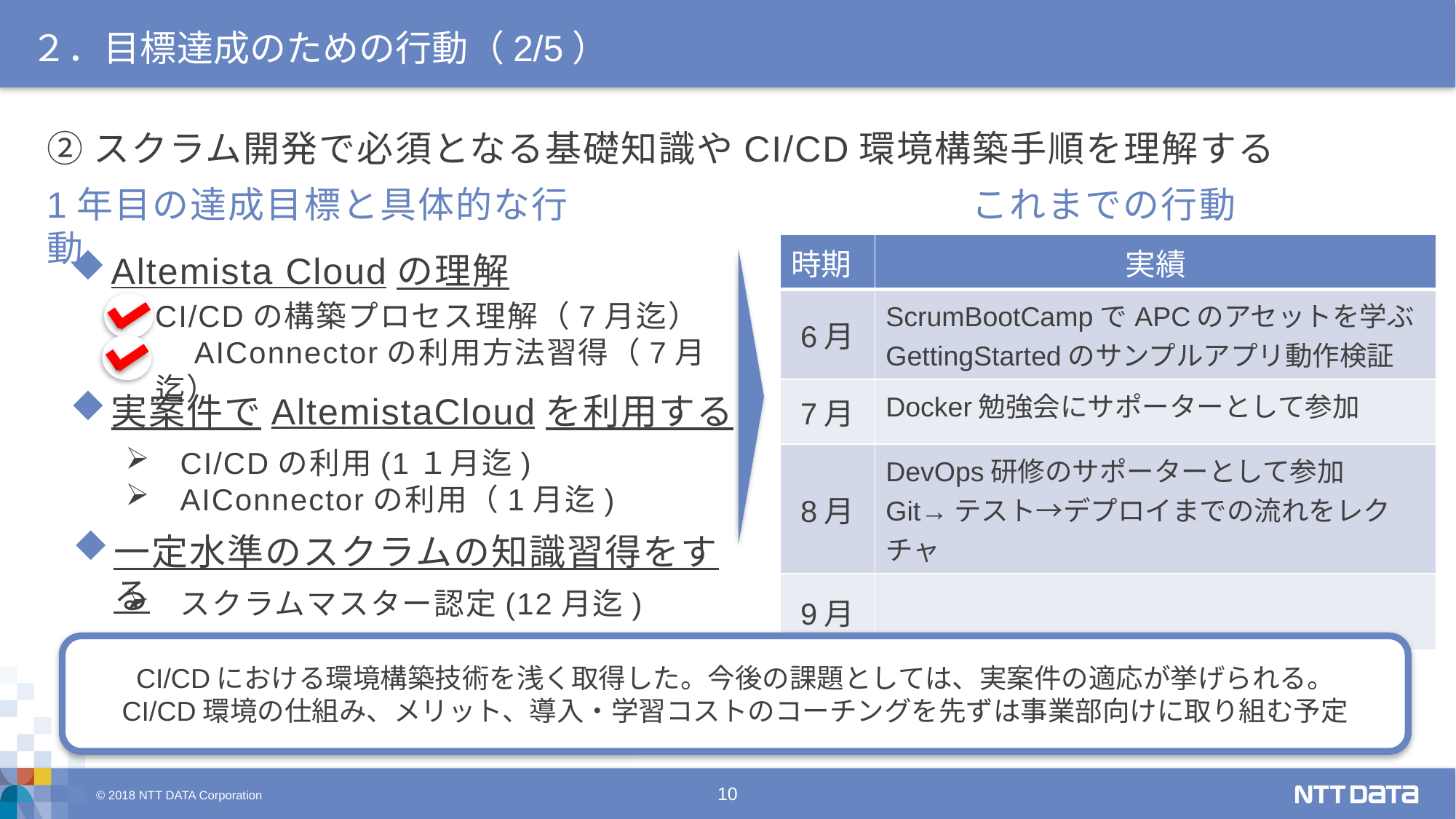

# ２．目標達成のための行動（2/5）
②スクラム開発で必須となる基礎知識やCI/CD環境構築手順を理解する
1年目の達成目標と具体的な行動
これまでの行動
| 時期 | 実績 |
| --- | --- |
| 6月 | ScrumBootCampでAPCのアセットを学ぶ GettingStartedのサンプルアプリ動作検証 |
| 7月 | Docker勉強会にサポーターとして参加 |
| 8月 | DevOps研修のサポーターとして参加 Git→テスト→デプロイまでの流れをレクチャ |
| 9月 |  |
Altemista Cloudの理解

CI/CDの構築プロセス理解（7月迄）　AIConnectorの利用方法習得（7月迄）

実案件でAltemistaCloudを利用する

CI/CDの利用(1１月迄)
AIConnectorの利用（1月迄)
一定水準のスクラムの知識習得をする
スクラムマスター認定(12月迄)
CI/CDにおける環境構築技術を浅く取得した。今後の課題としては、実案件の適応が挙げられる。
CI/CD環境の仕組み、メリット、導入・学習コストのコーチングを先ずは事業部向けに取り組む予定